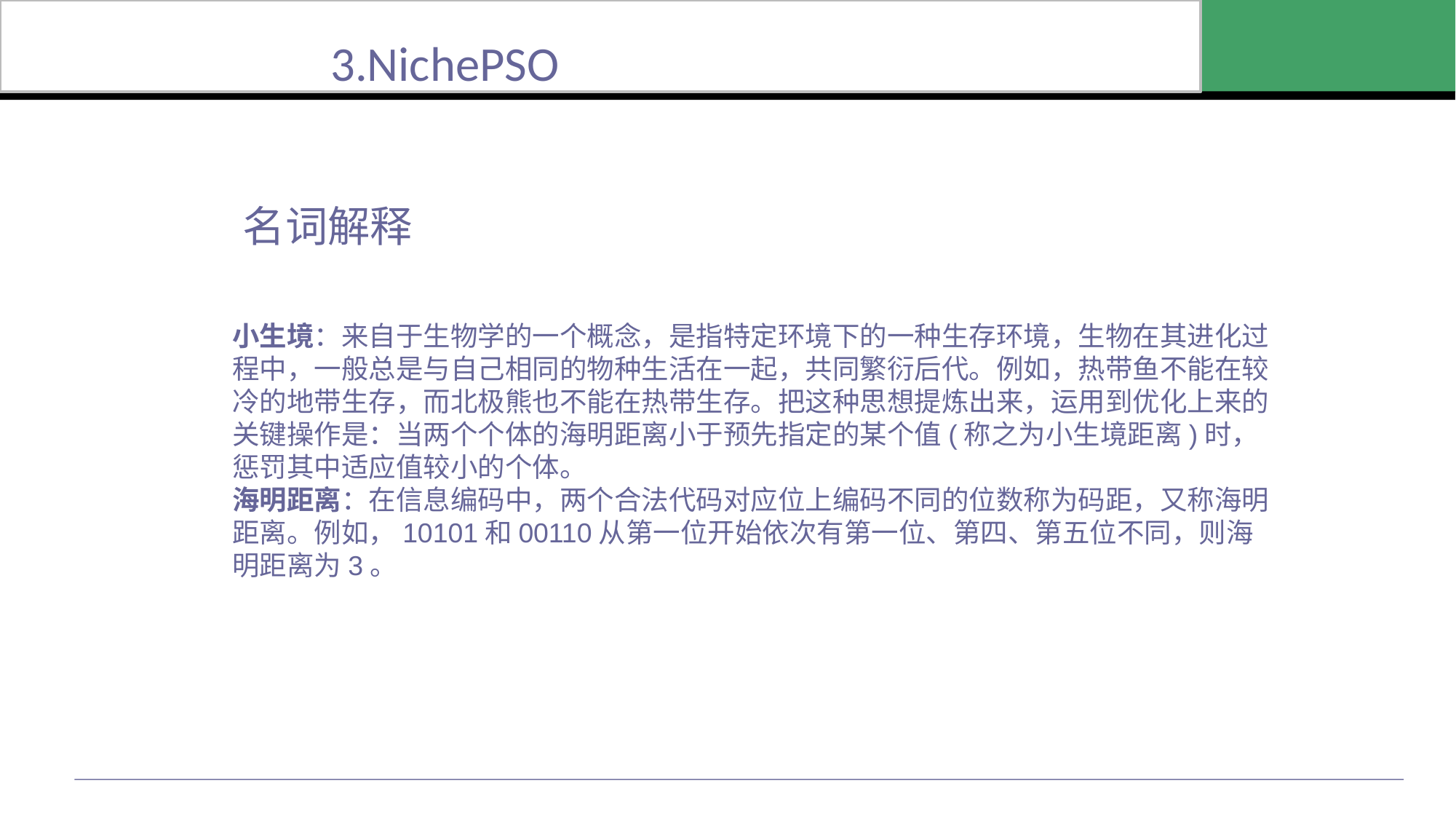

#
3.NichePSO

名词解释
小生境：来自于生物学的一个概念，是指特定环境下的一种生存环境，生物在其进化过程中，一般总是与自己相同的物种生活在一起，共同繁衍后代。例如，热带鱼不能在较冷的地带生存，而北极熊也不能在热带生存。把这种思想提炼出来，运用到优化上来的关键操作是：当两个个体的海明距离小于预先指定的某个值(称之为小生境距离)时，惩罚其中适应值较小的个体。
海明距离：在信息编码中，两个合法代码对应位上编码不同的位数称为码距，又称海明距离。例如，10101和00110从第一位开始依次有第一位、第四、第五位不同，则海明距离为3。